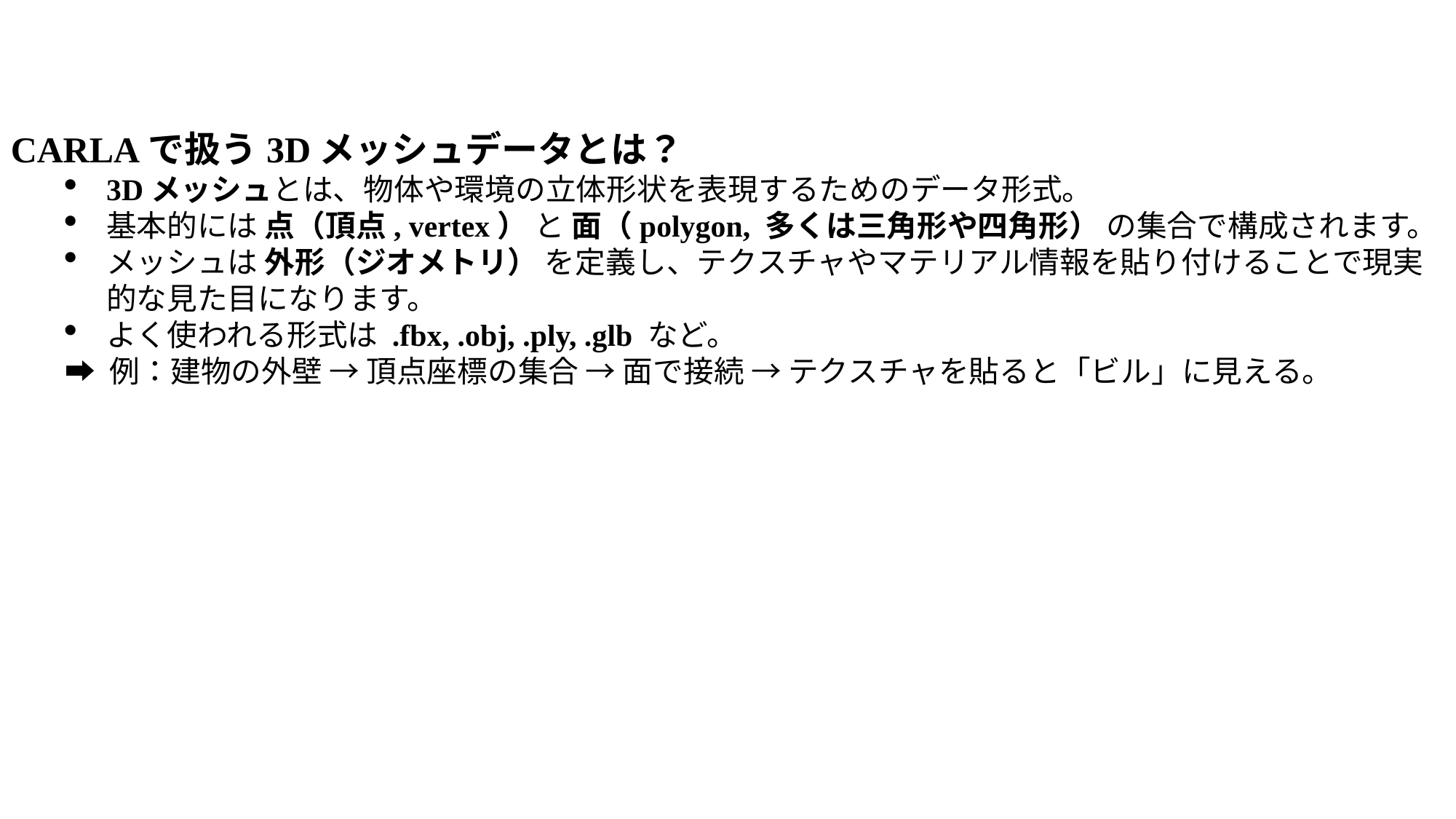

CARLAで扱う3Dメッシュデータとは？
3Dメッシュとは、物体や環境の立体形状を表現するためのデータ形式。
基本的には 点（頂点, vertex） と 面（polygon, 多くは三角形や四角形） の集合で構成されます。
メッシュは 外形（ジオメトリ） を定義し、テクスチャやマテリアル情報を貼り付けることで現実的な見た目になります。
よく使われる形式は .fbx, .obj, .ply, .glb など。
➡ 例：建物の外壁 → 頂点座標の集合 → 面で接続 → テクスチャを貼ると「ビル」に見える。